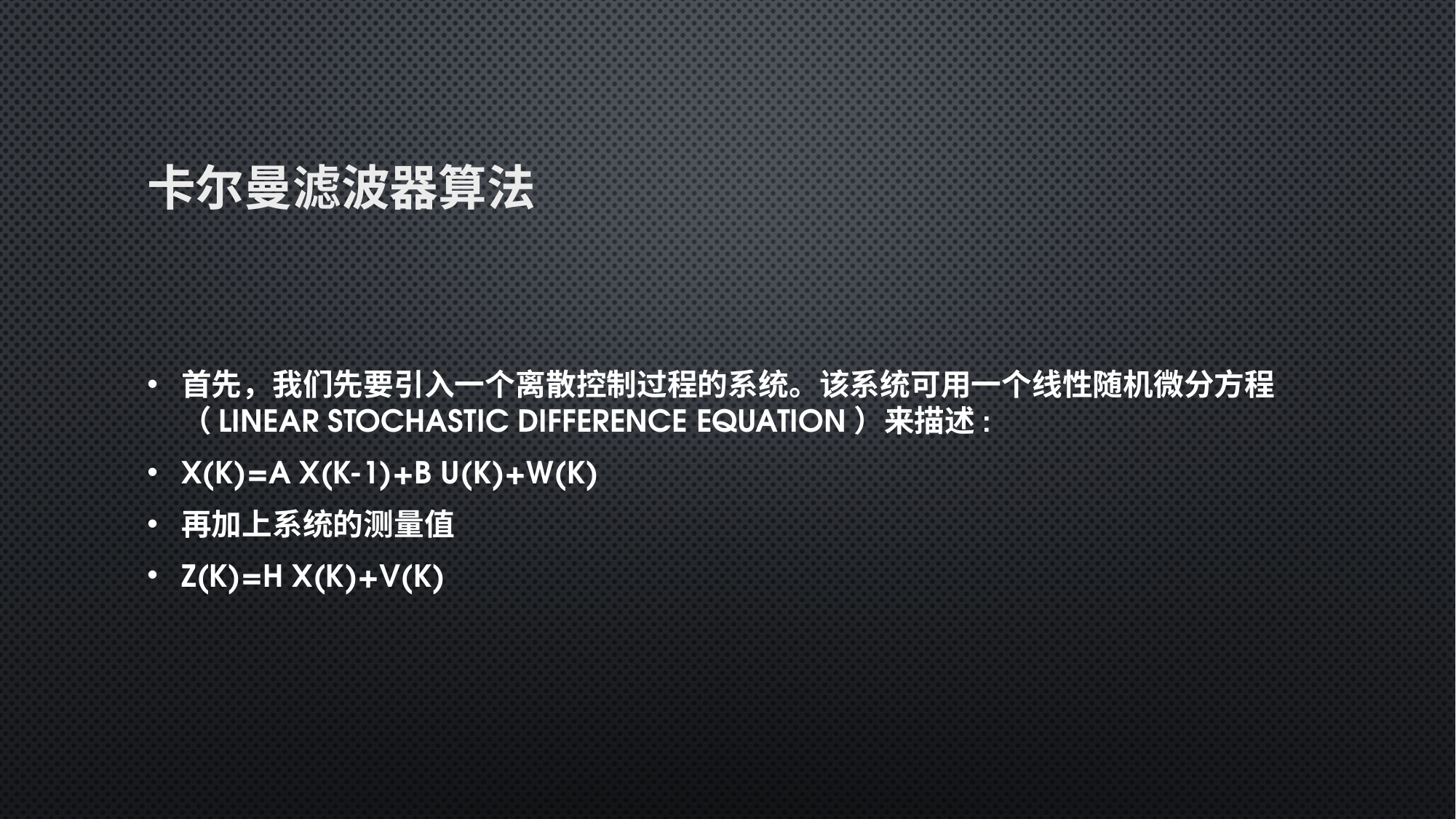

# 卡尔曼滤波器算法
首先，我们先要引入一个离散控制过程的系统。该系统可用一个线性随机微分方程（Linear Stochastic Difference equation）来描述:
X(k)=A X(k-1)+B U(k)+W(k)
再加上系统的测量值
Z(k)=H X(k)+V(k)